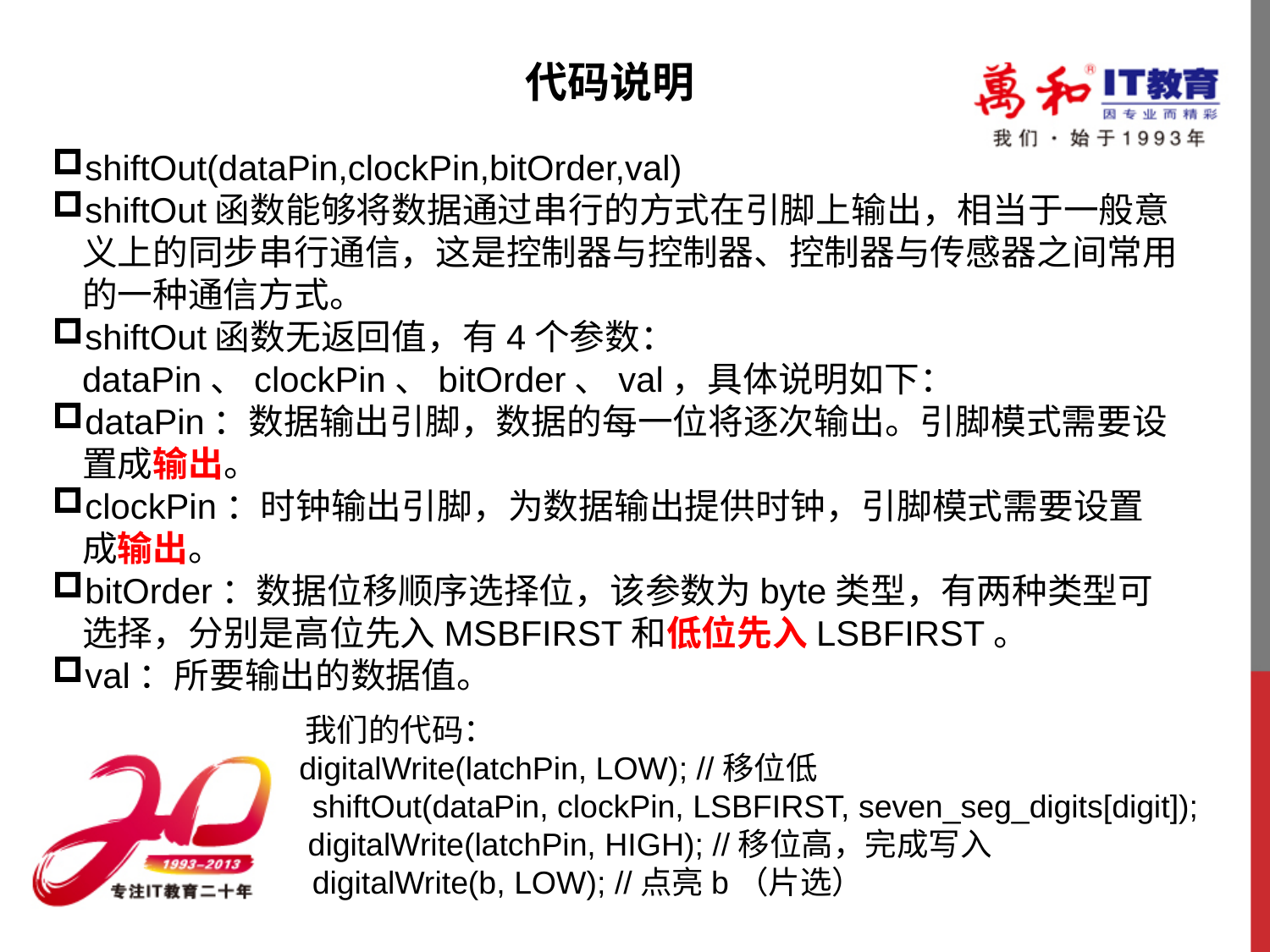

代码说明
shiftOut(dataPin,clockPin,bitOrder,val)
shiftOut函数能够将数据通过串行的方式在引脚上输出，相当于一般意义上的同步串行通信，这是控制器与控制器、控制器与传感器之间常用的一种通信方式。
shiftOut函数无返回值，有4个参数：dataPin、clockPin、bitOrder、val，具体说明如下：
dataPin：数据输出引脚，数据的每一位将逐次输出。引脚模式需要设置成输出。
clockPin：时钟输出引脚，为数据输出提供时钟，引脚模式需要设置成输出。
bitOrder：数据位移顺序选择位，该参数为byte类型，有两种类型可选择，分别是高位先入MSBFIRST和低位先入LSBFIRST。
val：所要输出的数据值。
 我们的代码：
 digitalWrite(latchPin, LOW); //移位低
  shiftOut(dataPin, clockPin, LSBFIRST, seven_seg_digits[digit]);
  digitalWrite(latchPin, HIGH); //移位高，完成写入
  digitalWrite(b, LOW); //点亮b（片选）